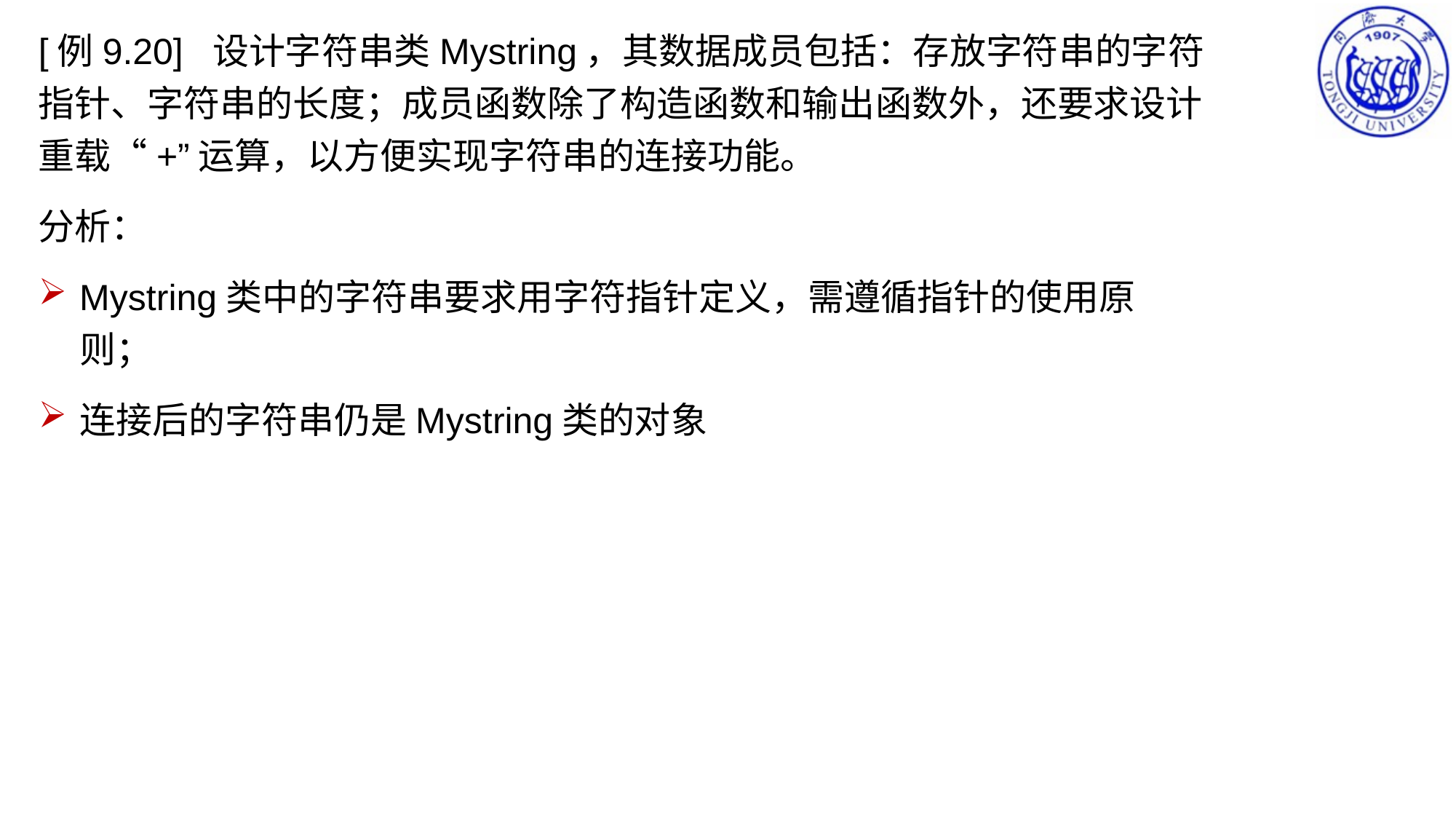

[例9.20]  设计字符串类Mystring，其数据成员包括：存放字符串的字符指针、字符串的长度；成员函数除了构造函数和输出函数外，还要求设计重载“+”运算，以方便实现字符串的连接功能。
分析：
Mystring类中的字符串要求用字符指针定义，需遵循指针的使用原则；
连接后的字符串仍是Mystring类的对象